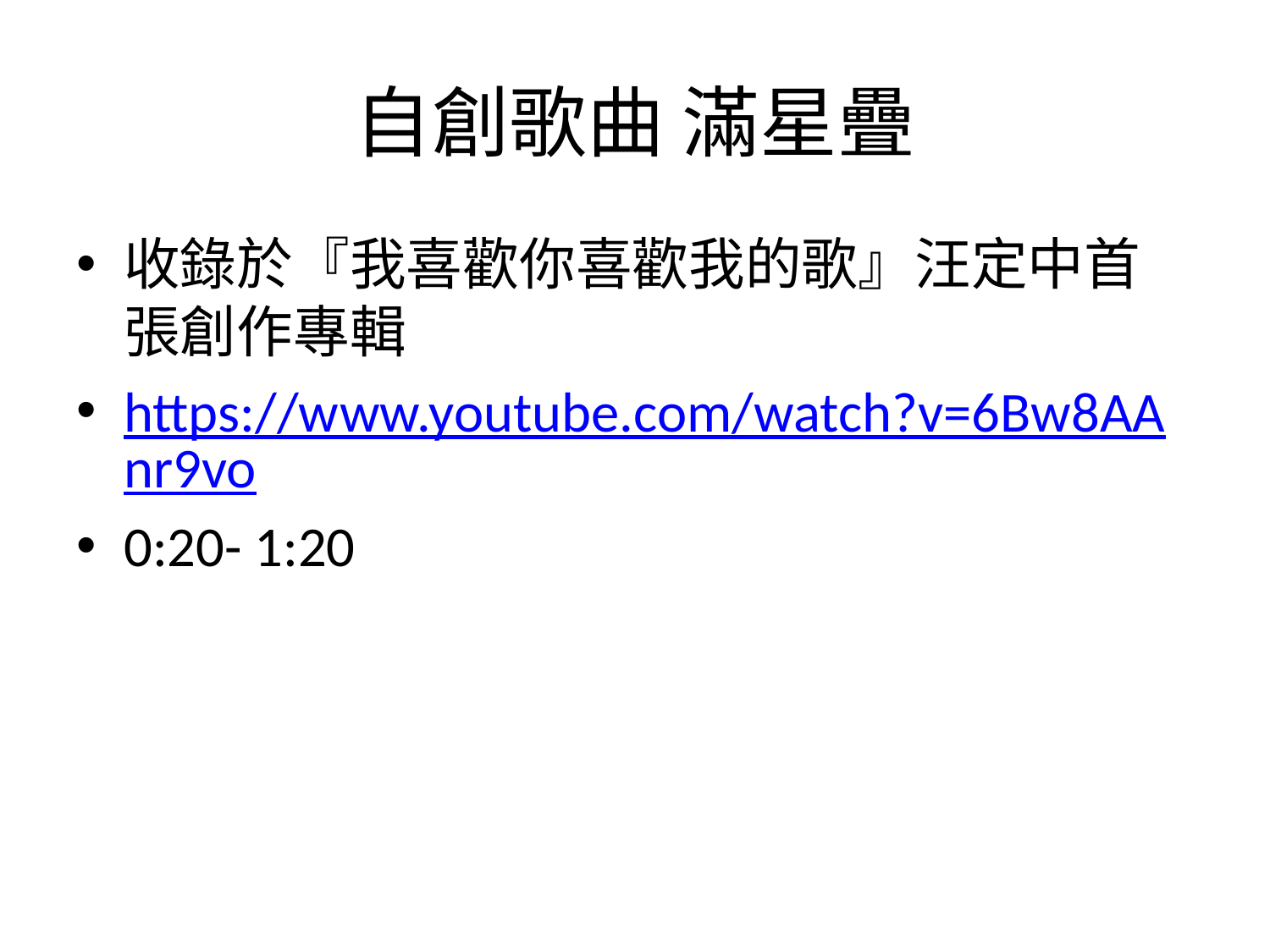

# 自創歌曲 滿星疊
收錄於『我喜歡你喜歡我的歌』汪定中首張創作專輯
https://www.youtube.com/watch?v=6Bw8AAnr9vo
0:20- 1:20